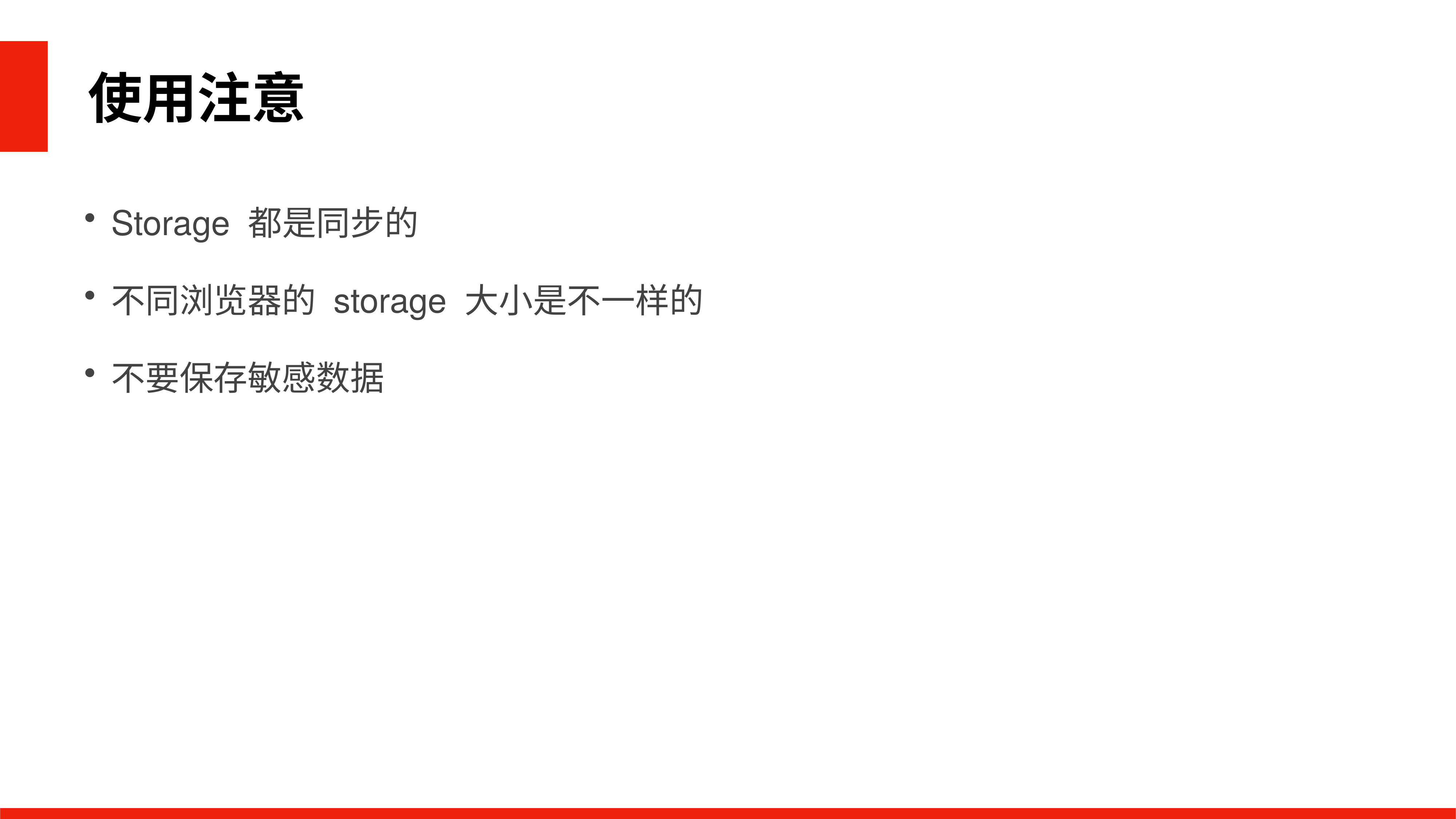

使用注意
Storage 都是同步的
不同浏览器的 storage 大小是不一样的
不要保存敏感数据
15